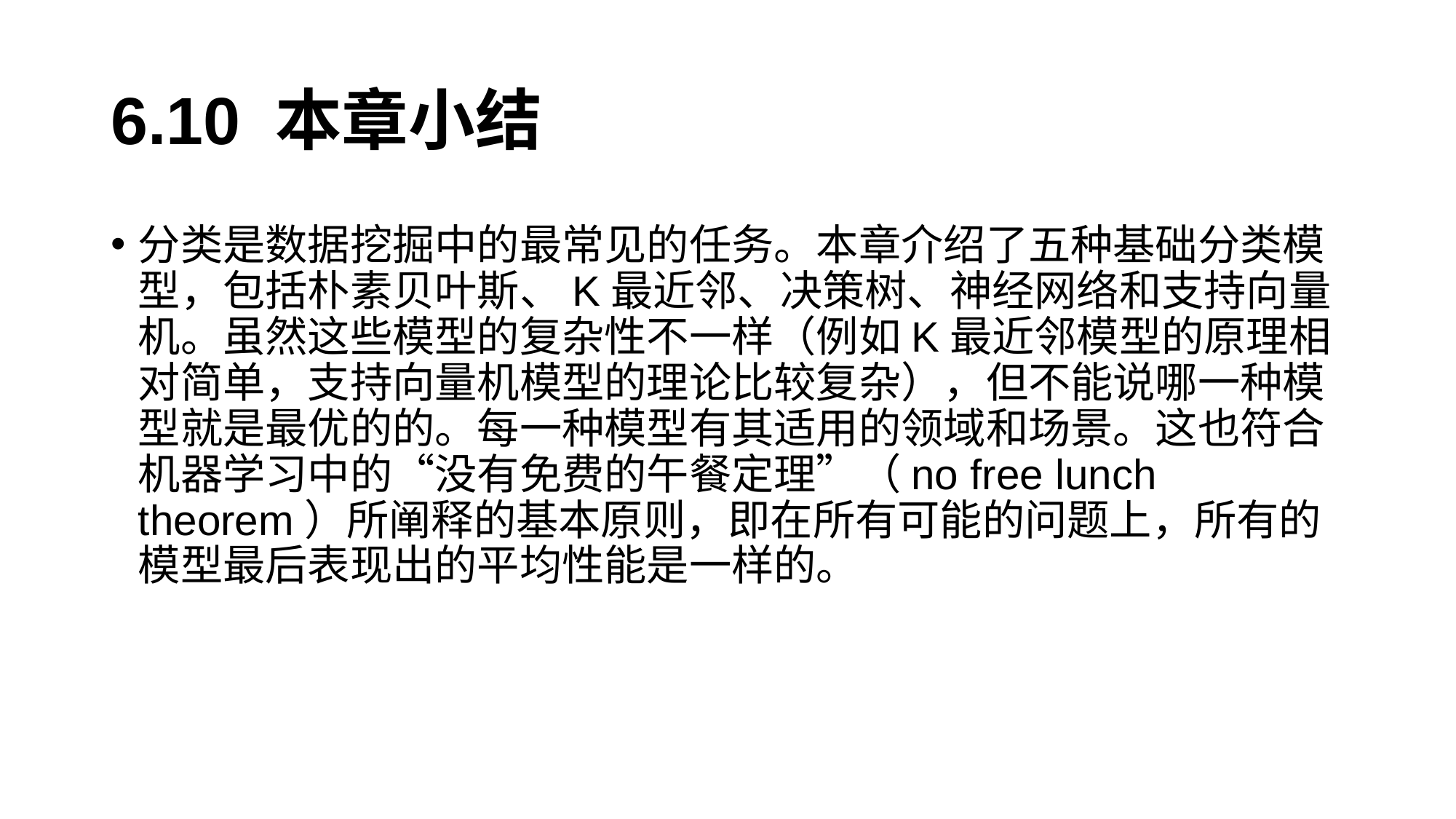

# 6.10 本章小结
分类是数据挖掘中的最常见的任务。本章介绍了五种基础分类模型，包括朴素贝叶斯、K最近邻、决策树、神经网络和支持向量机。虽然这些模型的复杂性不一样（例如K最近邻模型的原理相对简单，支持向量机模型的理论比较复杂），但不能说哪一种模型就是最优的的。每一种模型有其适用的领域和场景。这也符合机器学习中的“没有免费的午餐定理”（no free lunch theorem）所阐释的基本原则，即在所有可能的问题上，所有的模型最后表现出的平均性能是一样的。